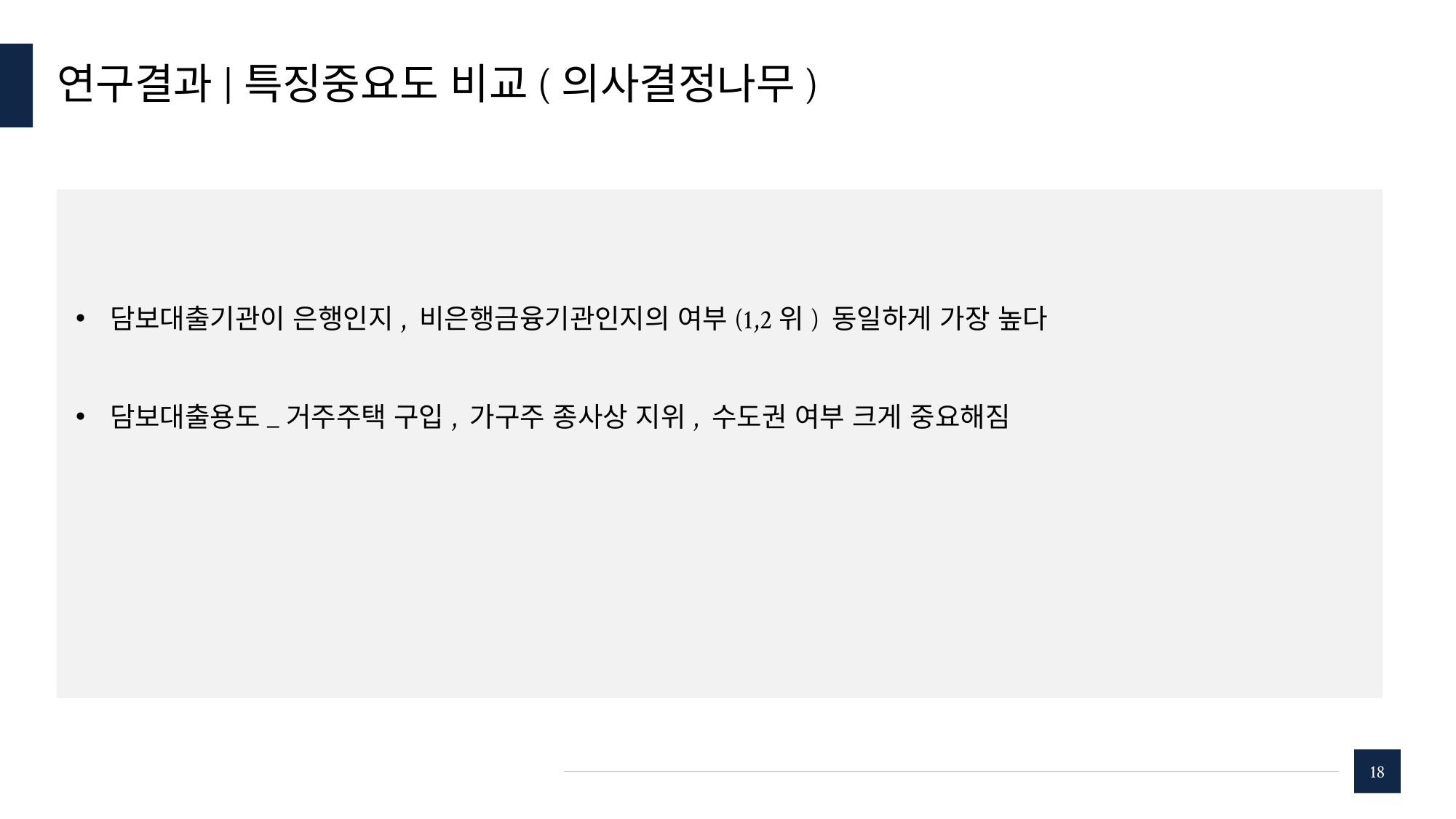

# 연구결과|특징중요도 비교(의사결정나무)

담보대출기관이 은행인지, 비은행금융기관인지의 여부(1,2위) 동일하게 가장 높다

담보대출용도_거주주택 구입, 가구주 종사상 지위, 수도권 여부 크게 중요해짐

18